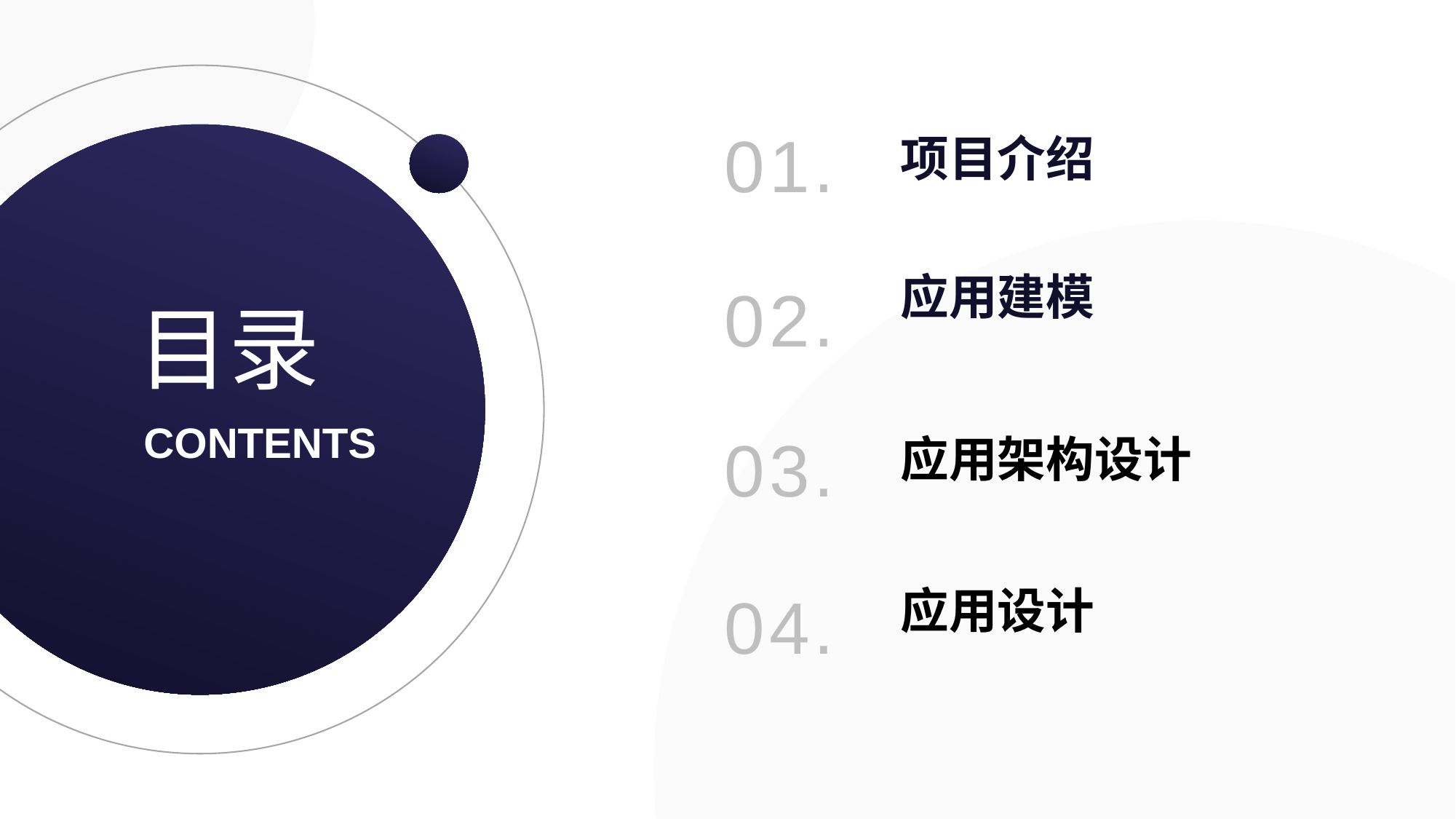

01.
项目介绍

目录

应用建模
02.
CONTENTS
03.
应用架构设计
应用设计
04.